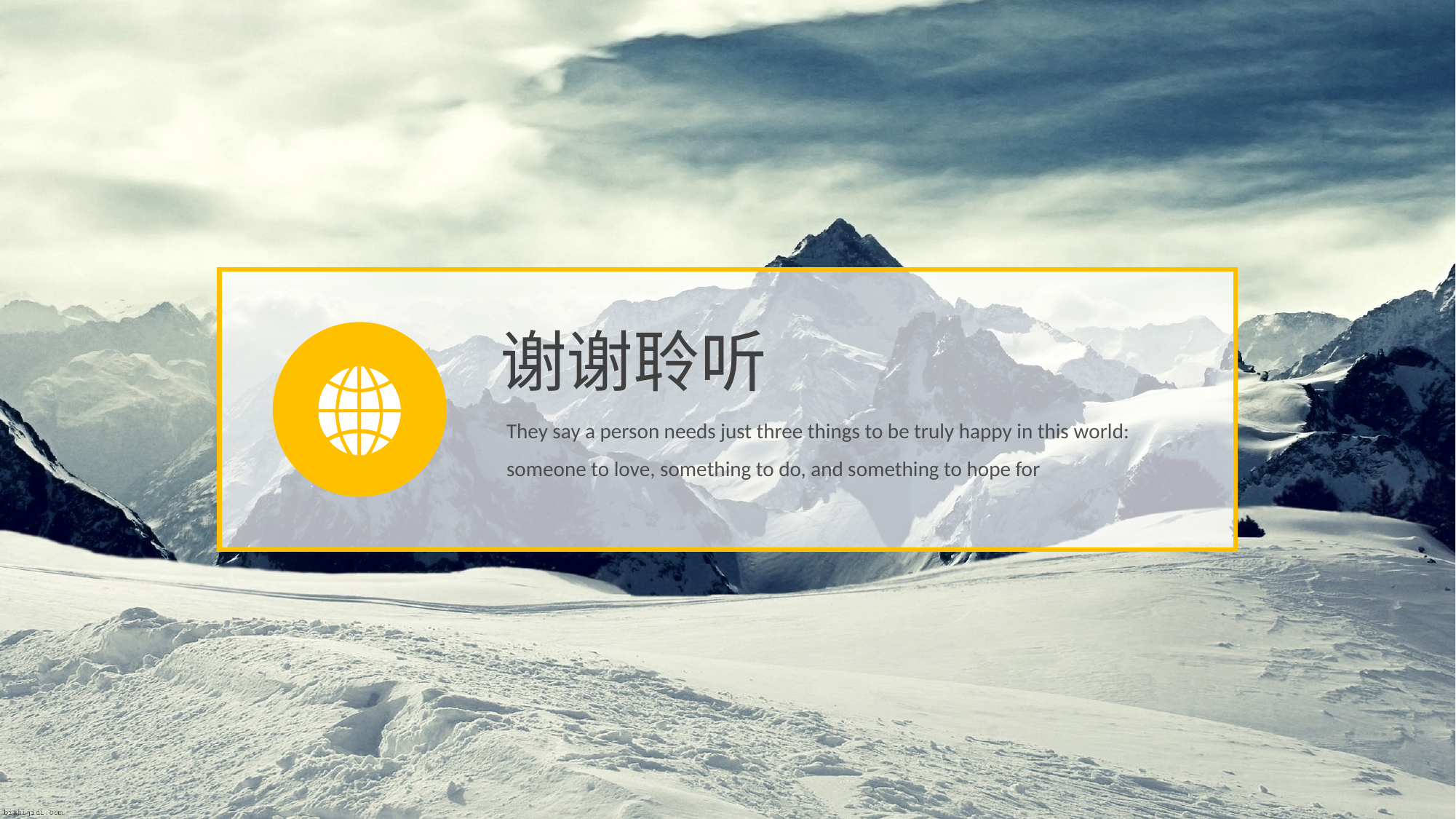

谢谢聆听

They say a person needs just three things to be truly happy in this world: someone to love, something to do, and something to hope for